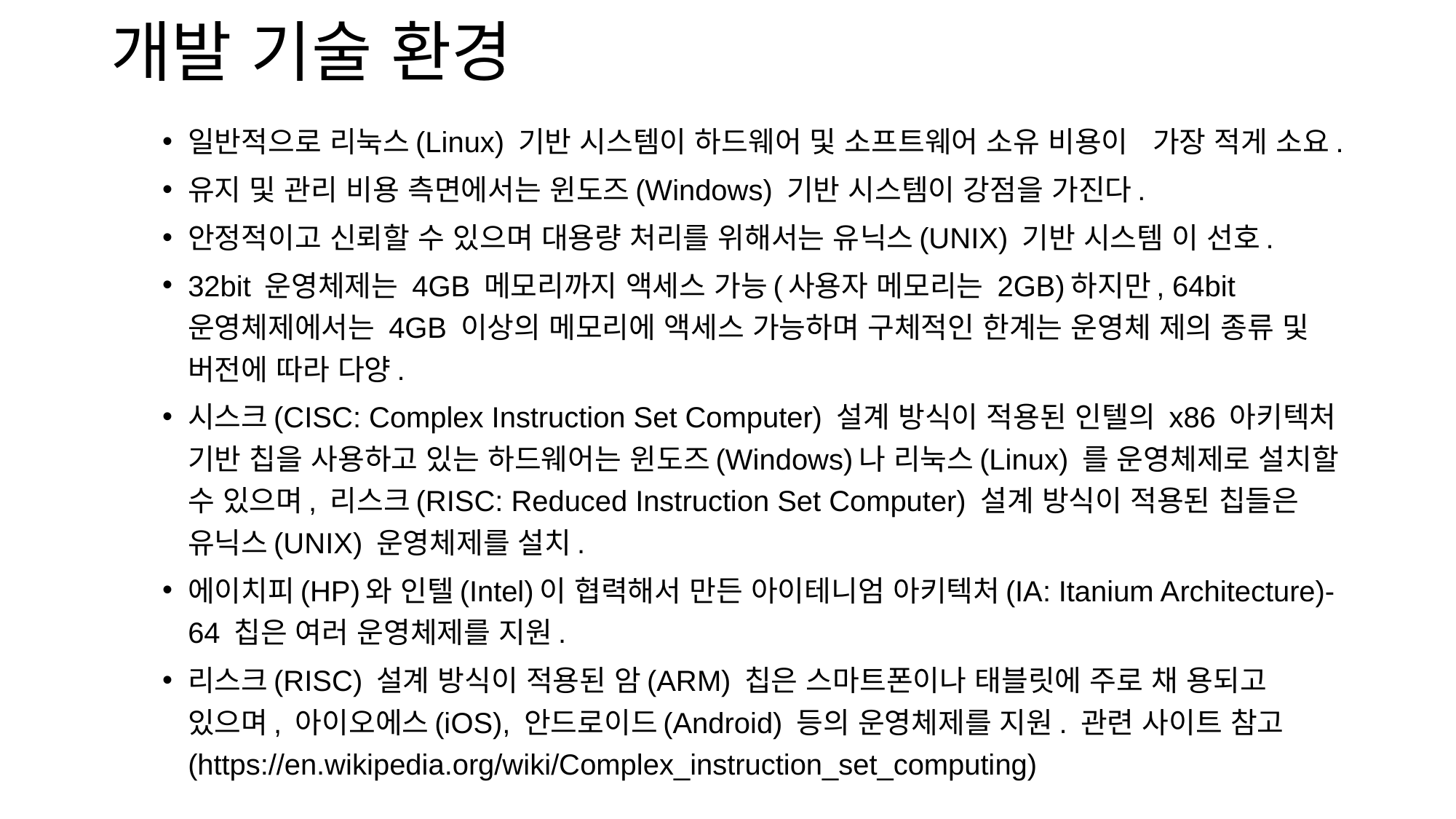

# 개발 기술 환경
일반적으로 리눅스(Linux) 기반 시스템이 하드웨어 및 소프트웨어 소유 비용이   가장 적게 소요.
유지 및 관리 비용 측면에서는 윈도즈(Windows) 기반 시스템이 강점을 가진다.
안정적이고 신뢰할 수 있으며 대용량 처리를 위해서는 유닉스(UNIX) 기반 시스템 이 선호.
32bit 운영체제는 4GB 메모리까지 액세스 가능(사용자 메모리는 2GB)하지만, 64bit 운영체제에서는 4GB 이상의 메모리에 액세스 가능하며 구체적인 한계는 운영체 제의 종류 및 버전에 따라 다양.
시스크(CISC: Complex Instruction Set Computer) 설계 방식이 적용된 인텔의 x86 아키텍처 기반 칩을 사용하고 있는 하드웨어는 윈도즈(Windows)나 리눅스(Linux) 를 운영체제로 설치할 수 있으며, 리스크(RISC: Reduced Instruction Set Computer) 설계 방식이 적용된 칩들은 유닉스(UNIX) 운영체제를 설치.
에이치피(HP)와 인텔(Intel)이 협력해서 만든 아이테니엄 아키텍처(IA: Itanium Architecture)-64 칩은 여러 운영체제를 지원.
리스크(RISC) 설계 방식이 적용된 암(ARM) 칩은 스마트폰이나 태블릿에 주로 채 용되고 있으며, 아이오에스(iOS), 안드로이드(Android) 등의 운영체제를 지원. 관련 사이트 참고(https://en.wikipedia.org/wiki/Complex_instruction_set_computing)